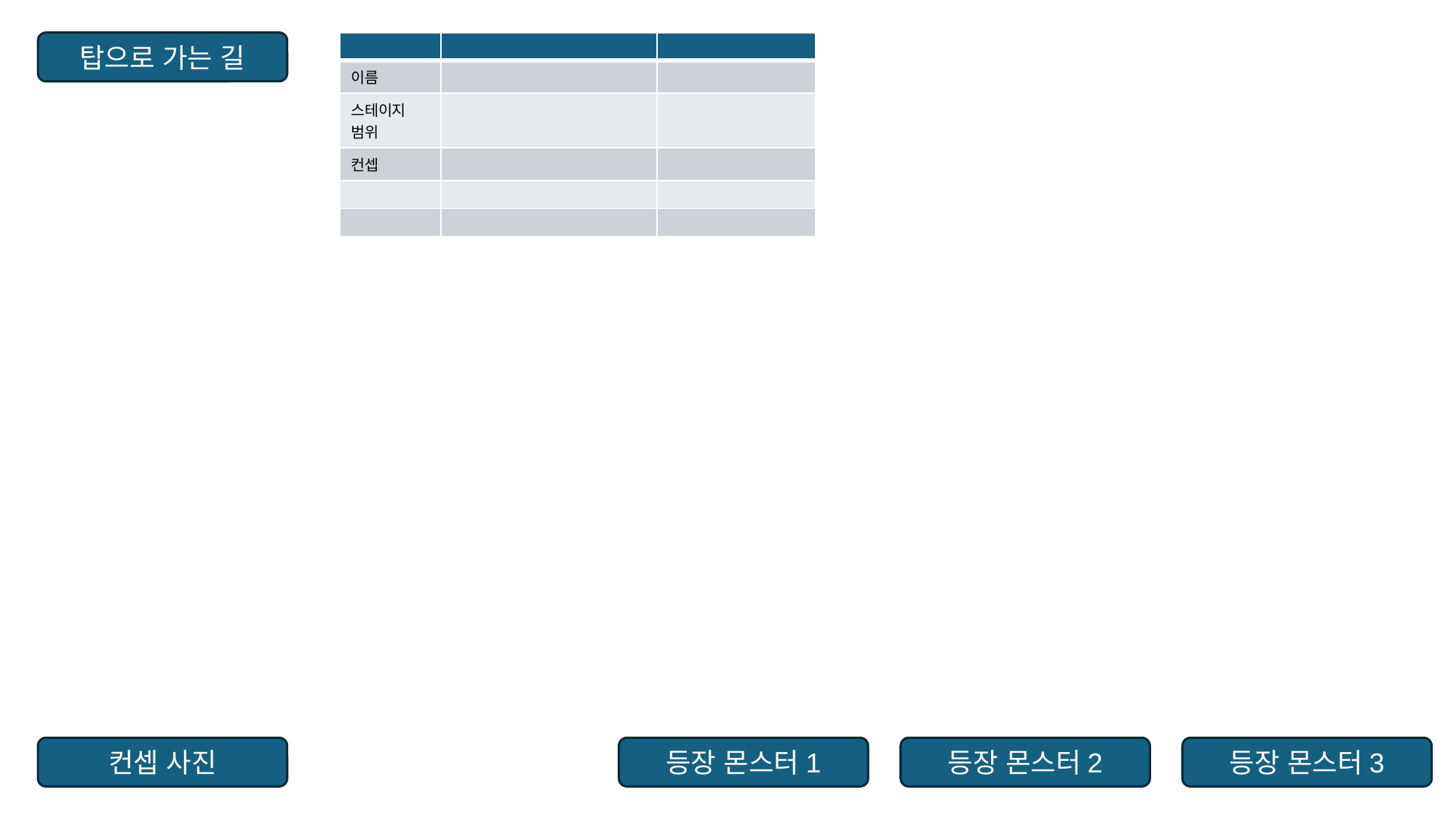

탑으로 가는 길
|  |  |  |
| --- | --- | --- |
| 이름 |  |  |
| 스테이지 범위 |  |  |
| 컨셉 |  |  |
|  |  |  |
|  |  |  |
등장 몬스터3
컨셉 사진
등장 몬스터1
등장 몬스터2